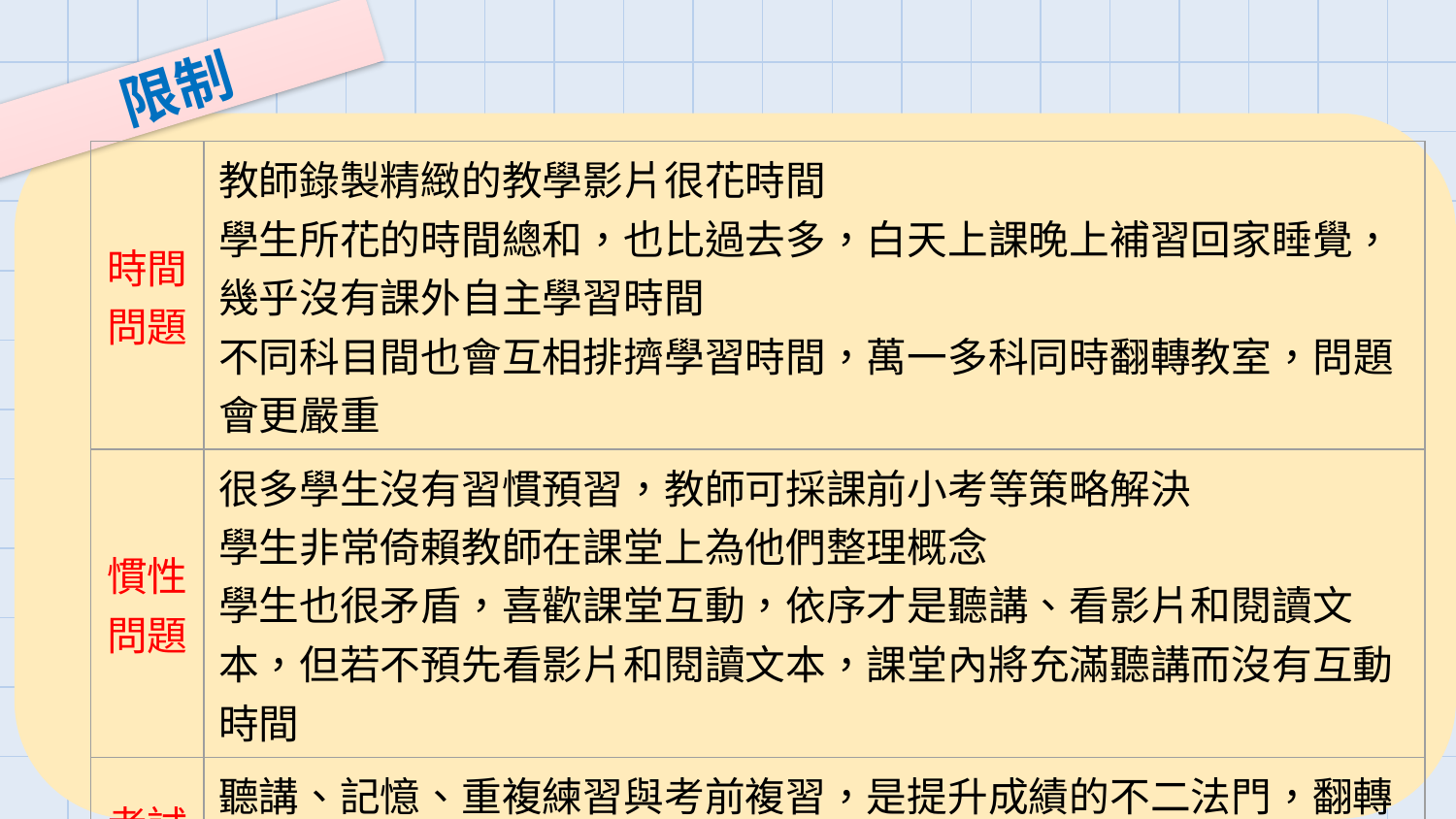

限制

| 時間 問題 | 教師錄製精緻的教學影片很花時間 學生所花的時間總和，也比過去多，白天上課晚上補習回家睡覺，幾乎沒有課外自主學習時間 不同科目間也會互相排擠學習時間，萬一多科同時翻轉教室，問題會更嚴重 |
| --- | --- |
| 慣性 問題 | 很多學生沒有習慣預習，教師可採課前小考等策略解決 學生非常倚賴教師在課堂上為他們整理概念 學生也很矛盾，喜歡課堂互動，依序才是聽講、看影片和閱讀文本，但若不預先看影片和閱讀文本，課堂內將充滿聽講而沒有互動時間 |
| 考試 壓力 | 聽講、記憶、重複練習與考前複習，是提升成績的不二法門，翻轉教室等任何比較活潑的教學方式，即使很有教育價值，但都不利於考試成績 |